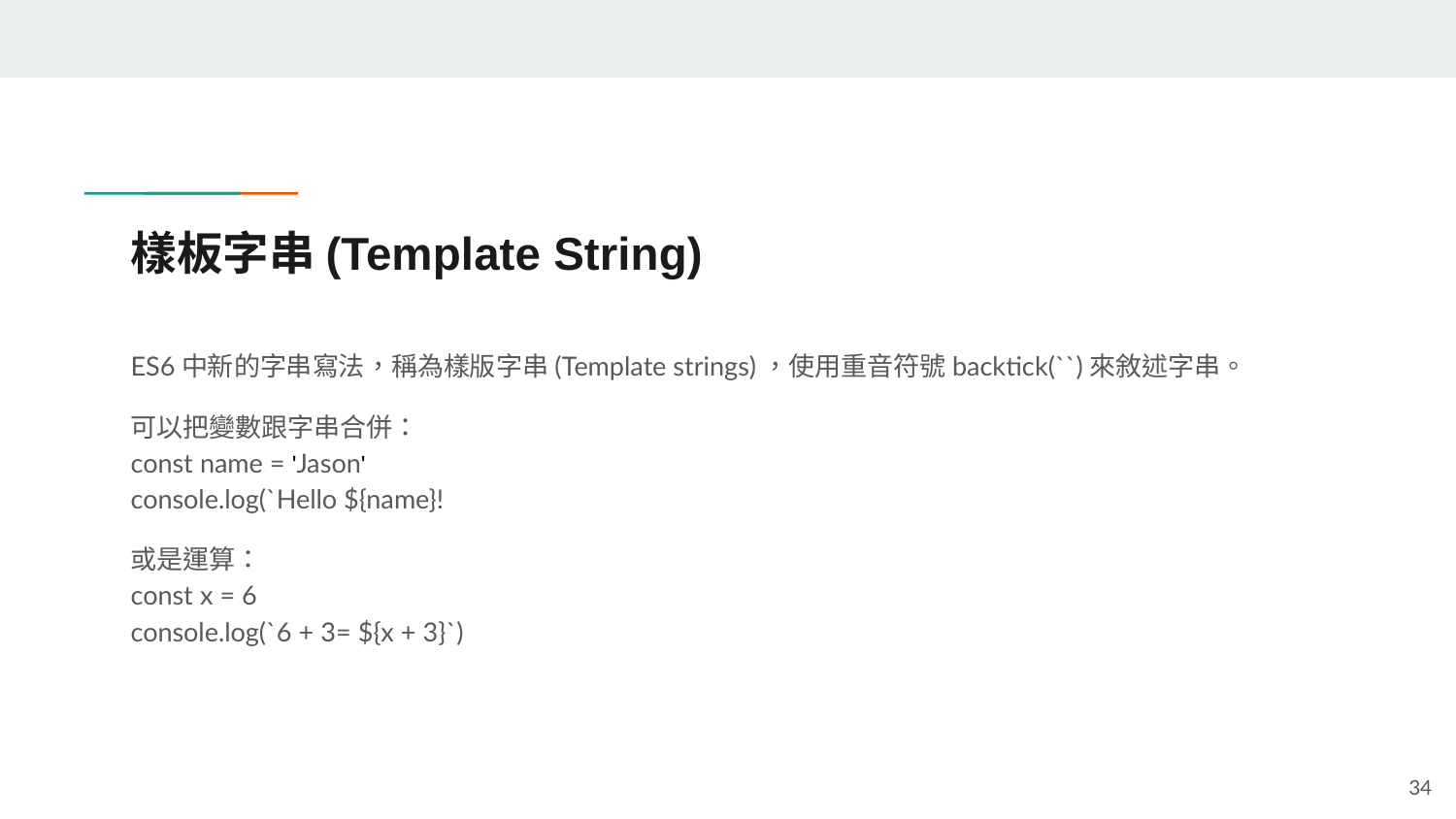

# 樣板字串(Template String)
ES6中新的字串寫法，稱為樣版字串(Template strings)，使用重音符號backtick(``)來敘述字串。
可以把變數跟字串合併：
const name = 'Jason'
console.log(`Hello ${name}!
或是運算：
const x = 6
console.log(`6 + 3= ${x + 3}`)
34